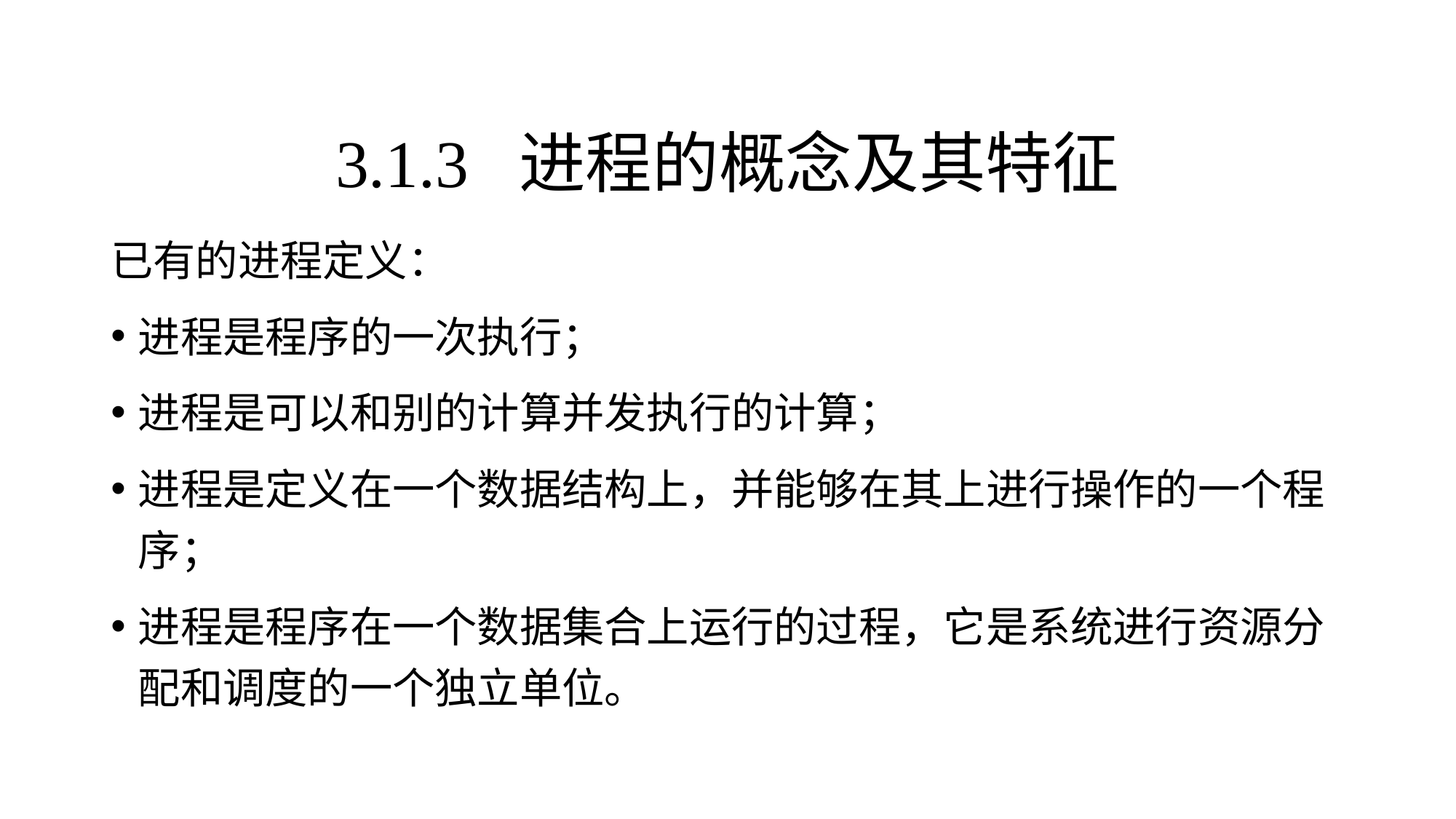

已有的进程定义：
进程是程序的一次执行；
进程是可以和别的计算并发执行的计算；
进程是定义在一个数据结构上，并能够在其上进行操作的一个程序；
进程是程序在一个数据集合上运行的过程，它是系统进行资源分配和调度的一个独立单位。

3.1.3  进程的概念及其特征
7